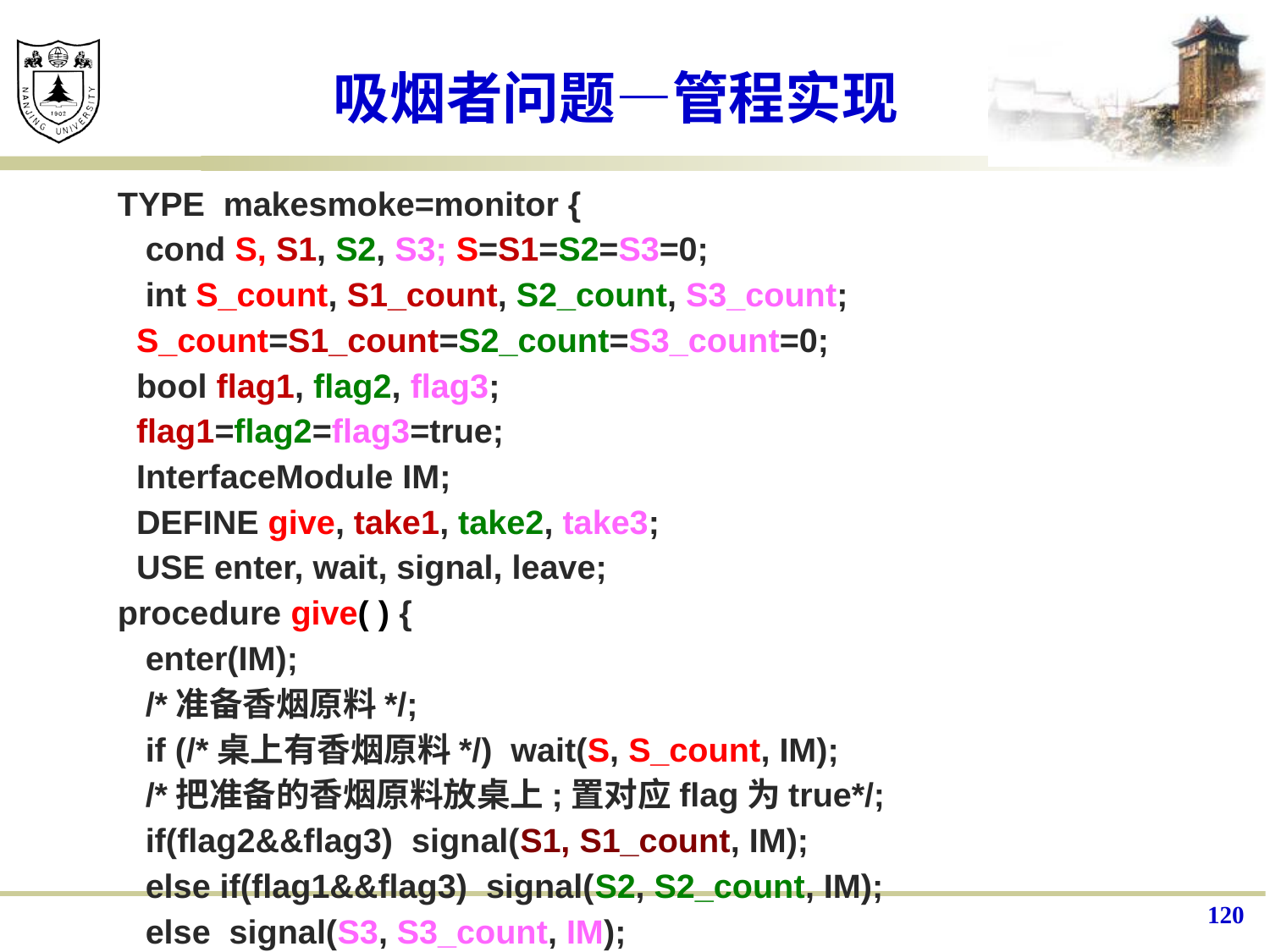

# 吸烟者问题—管程实现
TYPE  makesmoke=monitor {
   cond S, S1, S2, S3; S=S1=S2=S3=0;
   int S_count, S1_count, S2_count, S3_count;
  S_count=S1_count=S2_count=S3_count=0;
  bool flag1, flag2, flag3;
  flag1=flag2=flag3=true;
  InterfaceModule IM;
  DEFINE give, take1, take2, take3;
  USE enter, wait, signal, leave;
procedure give( ) {
   enter(IM);
   /*准备香烟原料*/;
   if (/*桌上有香烟原料*/)  wait(S, S_count, IM);
   /*把准备的香烟原料放桌上;置对应flag为true*/;
   if(flag2&&flag3)  signal(S1, S1_count, IM);
   else if(flag1&&flag3)  signal(S2, S2_count, IM);
   else  signal(S3, S3_count, IM);
   leave(IM);
}
120